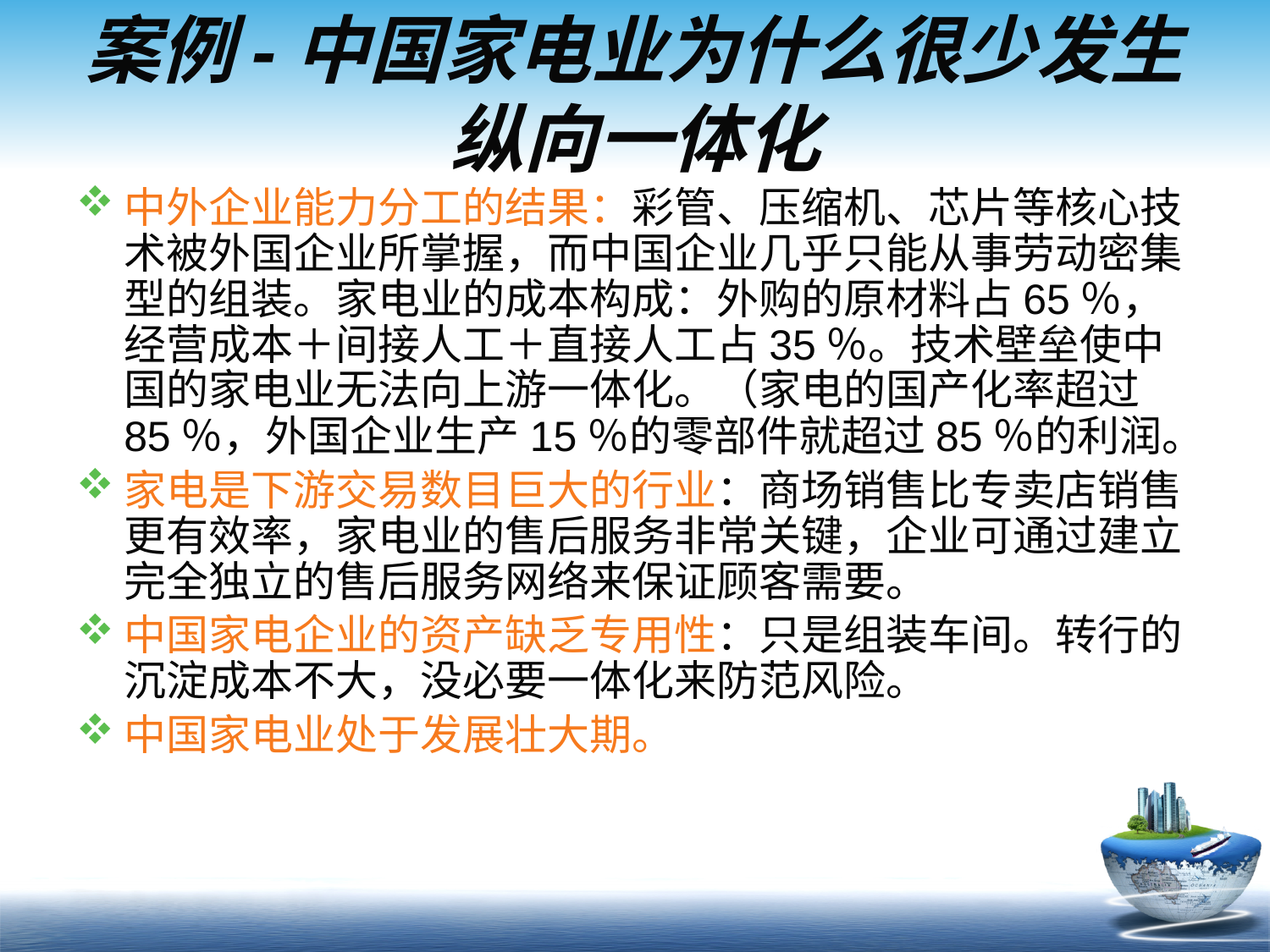

# 案例-中国家电业为什么很少发生纵向一体化
中外企业能力分工的结果：彩管、压缩机、芯片等核心技术被外国企业所掌握，而中国企业几乎只能从事劳动密集型的组装。家电业的成本构成：外购的原材料占65％，经营成本＋间接人工＋直接人工占35％。技术壁垒使中国的家电业无法向上游一体化。（家电的国产化率超过85％，外国企业生产15％的零部件就超过85％的利润。
家电是下游交易数目巨大的行业：商场销售比专卖店销售更有效率，家电业的售后服务非常关键，企业可通过建立完全独立的售后服务网络来保证顾客需要。
中国家电企业的资产缺乏专用性：只是组装车间。转行的沉淀成本不大，没必要一体化来防范风险。
中国家电业处于发展壮大期。